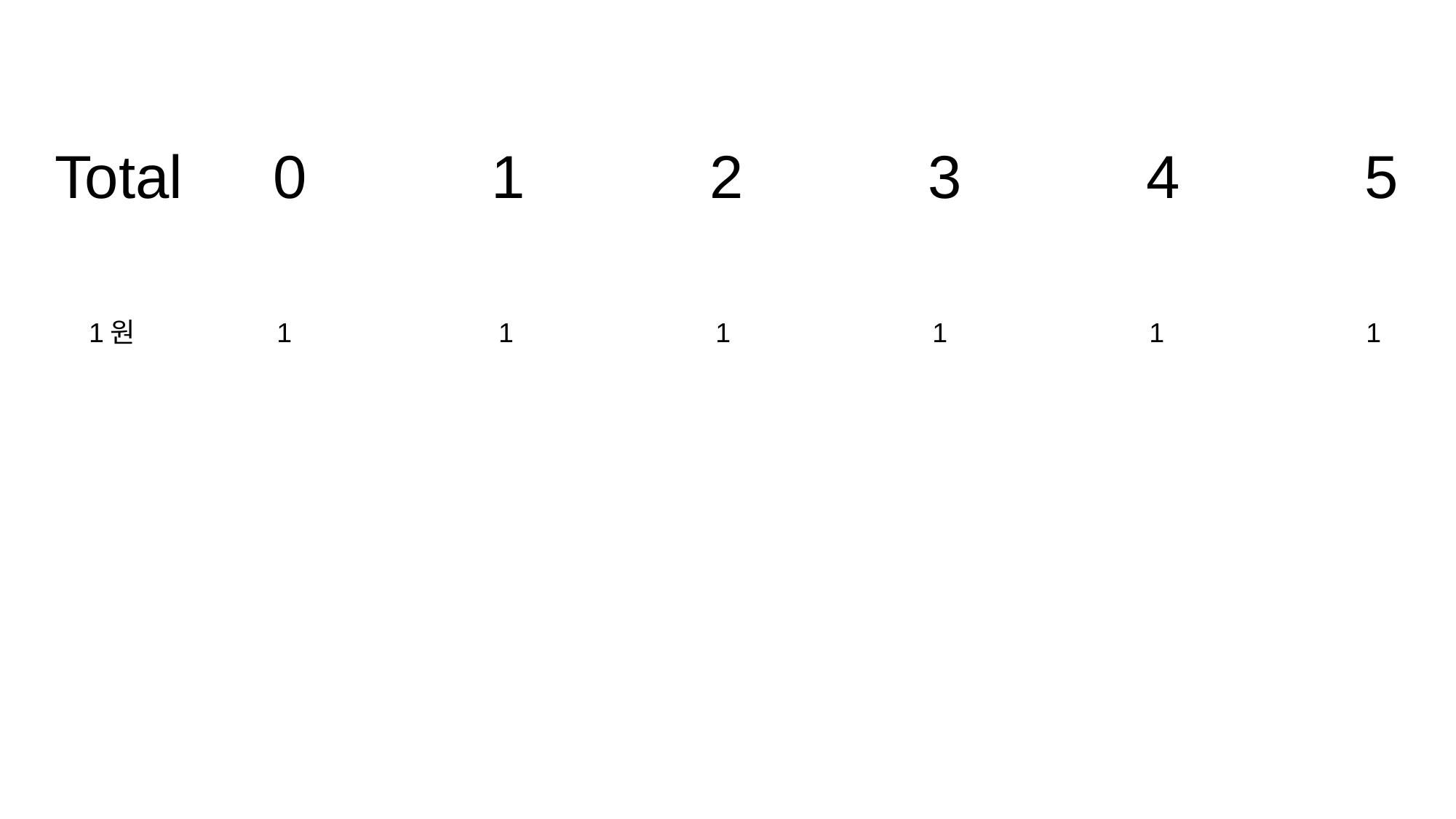

Total	0		1		2		3		4		5
1원
1
1
1
1
1
1